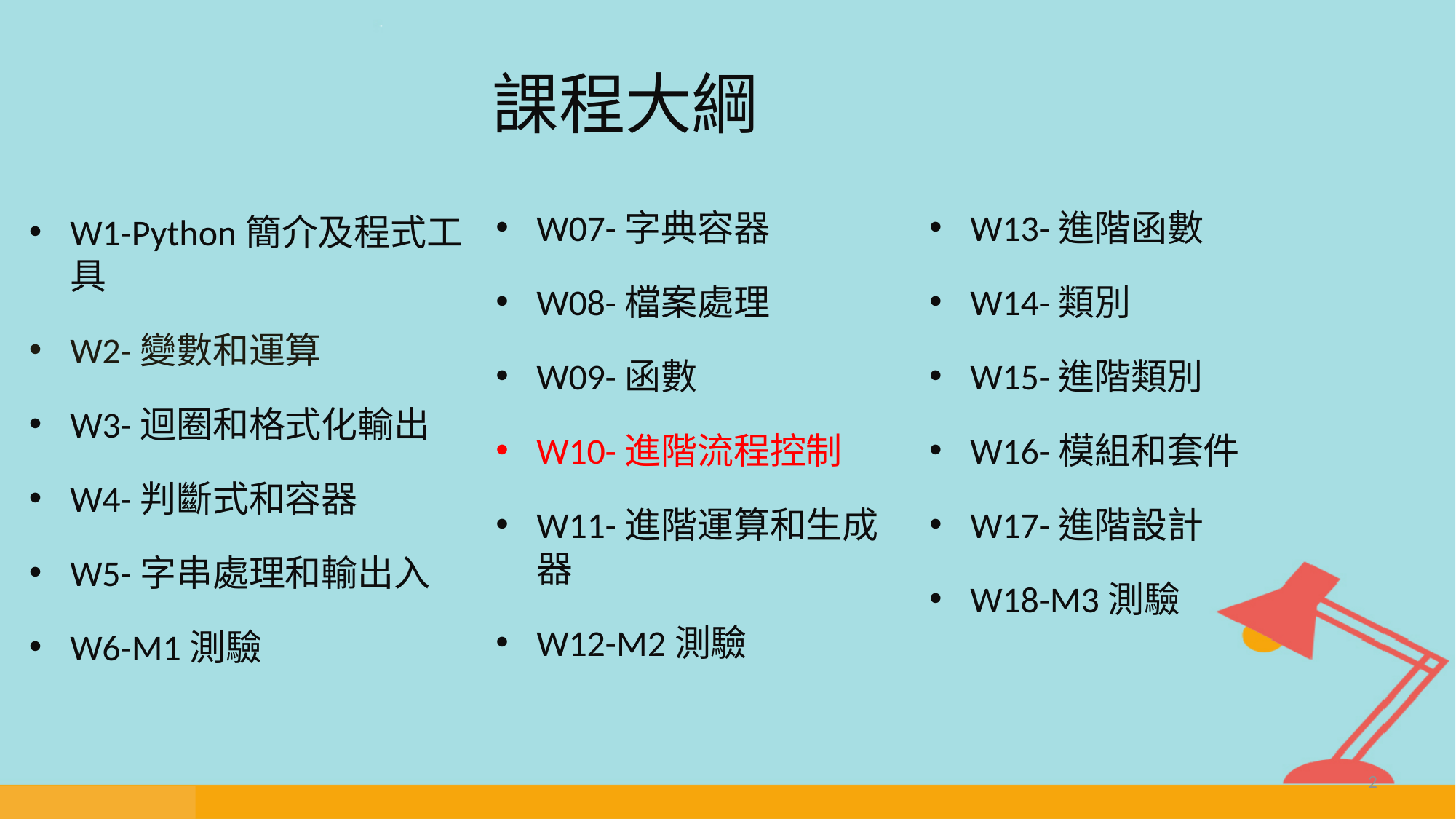

# 課程大綱
W07-字典容器
W08-檔案處理
W09-函數
W10-進階流程控制
W11-進階運算和生成器
W12-M2測驗
W13-進階函數
W14-類別
W15-進階類別
W16-模組和套件
W17-進階設計
W18-M3測驗
W1-Python簡介及程式工具
W2-變數和運算
W3-迴圈和格式化輸出
W4-判斷式和容器
W5-字串處理和輸出入
W6-M1測驗
2